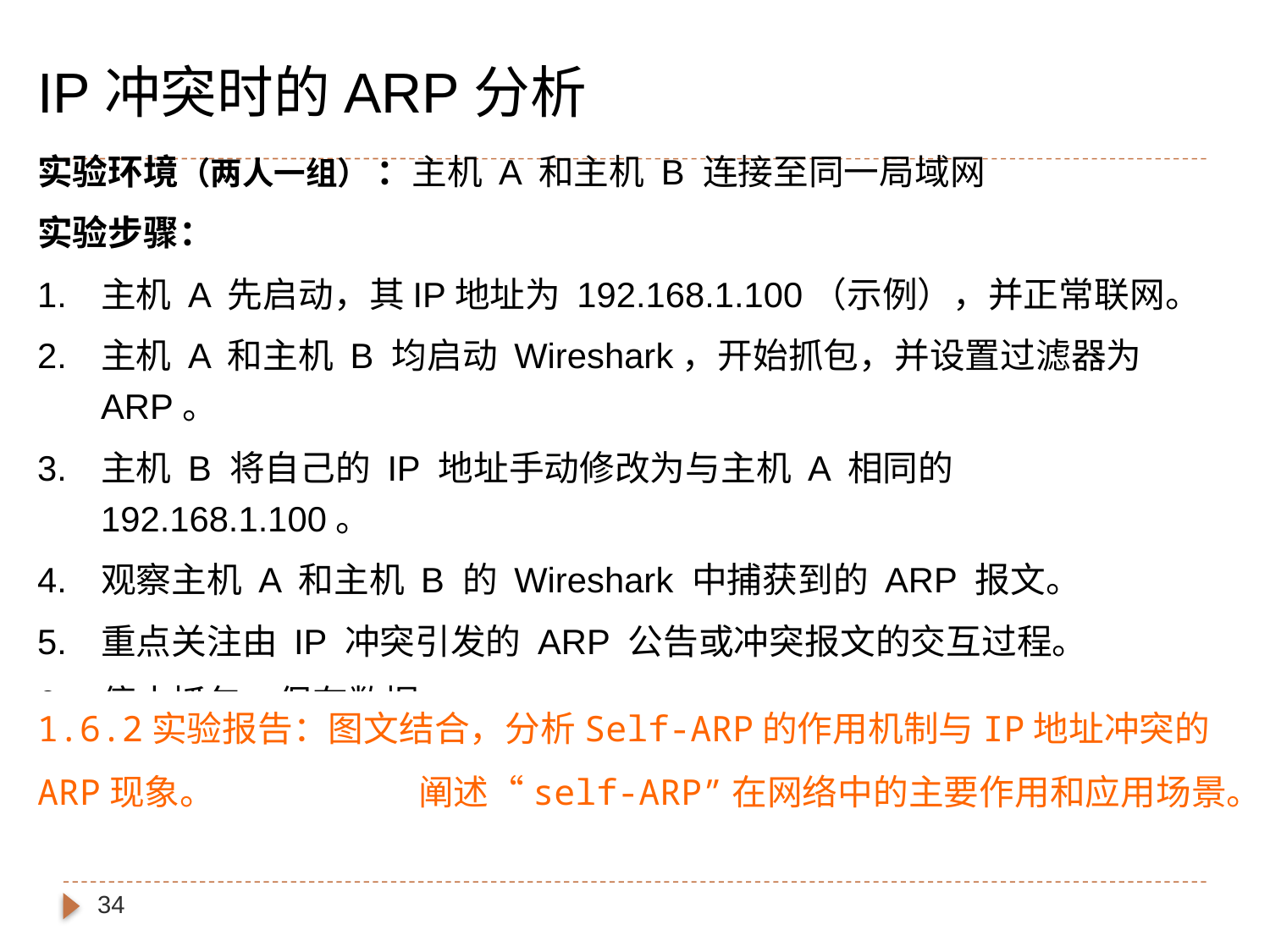

IP冲突时的ARP分析
实验环境（两人一组） ：主机 A 和主机 B 连接至同一局域网
实验步骤：
主机 A 先启动，其IP地址为 192.168.1.100（示例），并正常联网。
主机 A 和主机 B 均启动 Wireshark，开始抓包，并设置过滤器为ARP。
主机 B 将自己的 IP 地址手动修改为与主机 A 相同的 192.168.1.100。
观察主机 A 和主机 B 的 Wireshark 中捕获到的 ARP 报文。
重点关注由 IP 冲突引发的 ARP 公告或冲突报文的交互过程。
停止抓包，保存数据
1.6.2实验报告：图文结合，分析Self-ARP的作用机制与IP地址冲突的ARP现象。		阐述“self-ARP”在网络中的主要作用和应用场景。

34